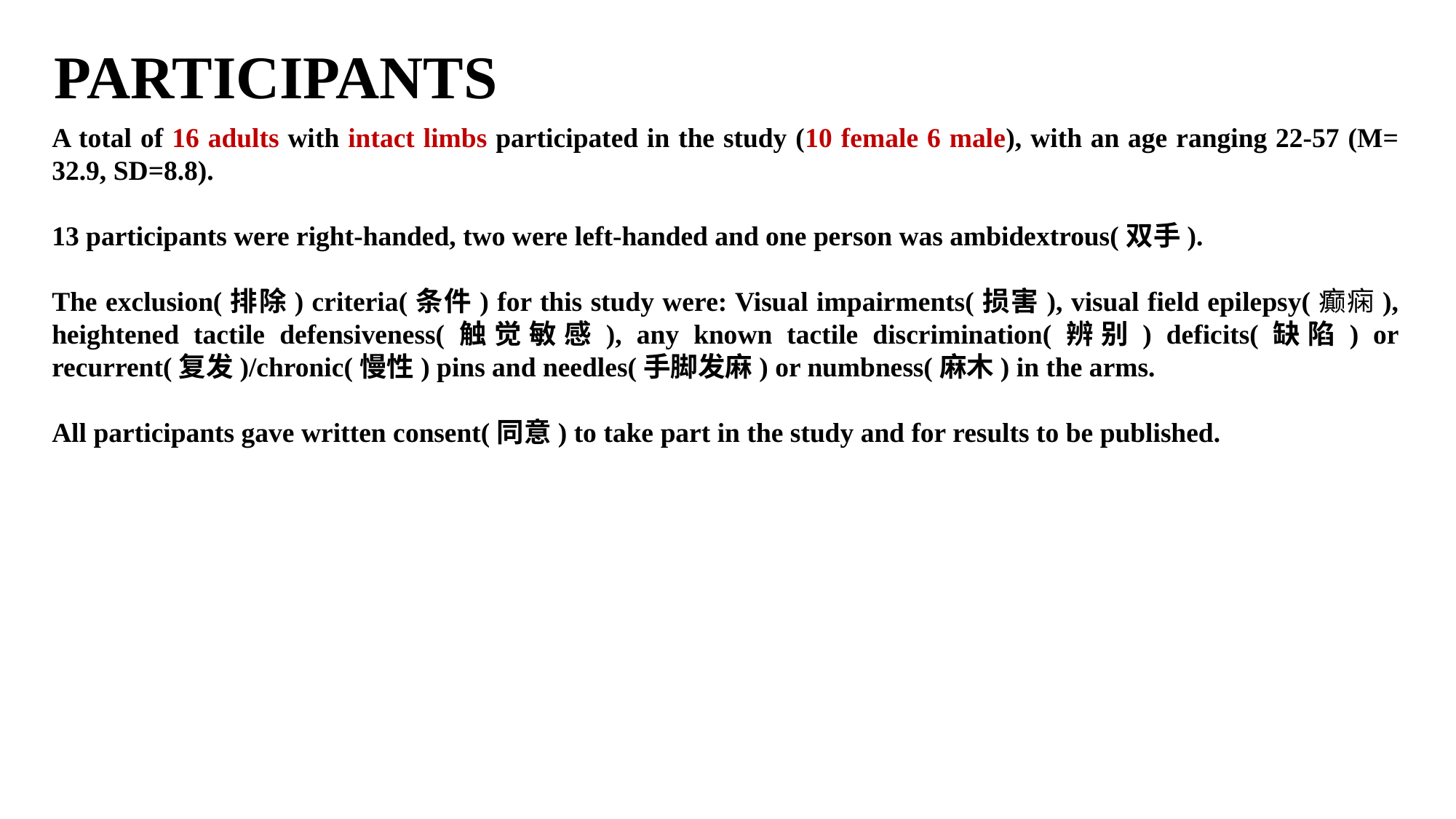

PARTICIPANTS
A total of 16 adults with intact limbs participated in the study (10 female 6 male), with an age ranging 22-57 (M= 32.9, SD=8.8).

13 participants were right-handed, two were left-handed and one person was ambidextrous(双手).

The exclusion(排除) criteria(条件) for this study were: Visual impairments(损害), visual field epilepsy(癫痫), heightened tactile defensiveness(触觉敏感), any known tactile discrimination(辨别) deficits(缺陷) or recurrent(复发)/chronic(慢性) pins and needles(手脚发麻) or numbness(麻木) in the arms.

All participants gave written consent(同意) to take part in the study and for results to be published.